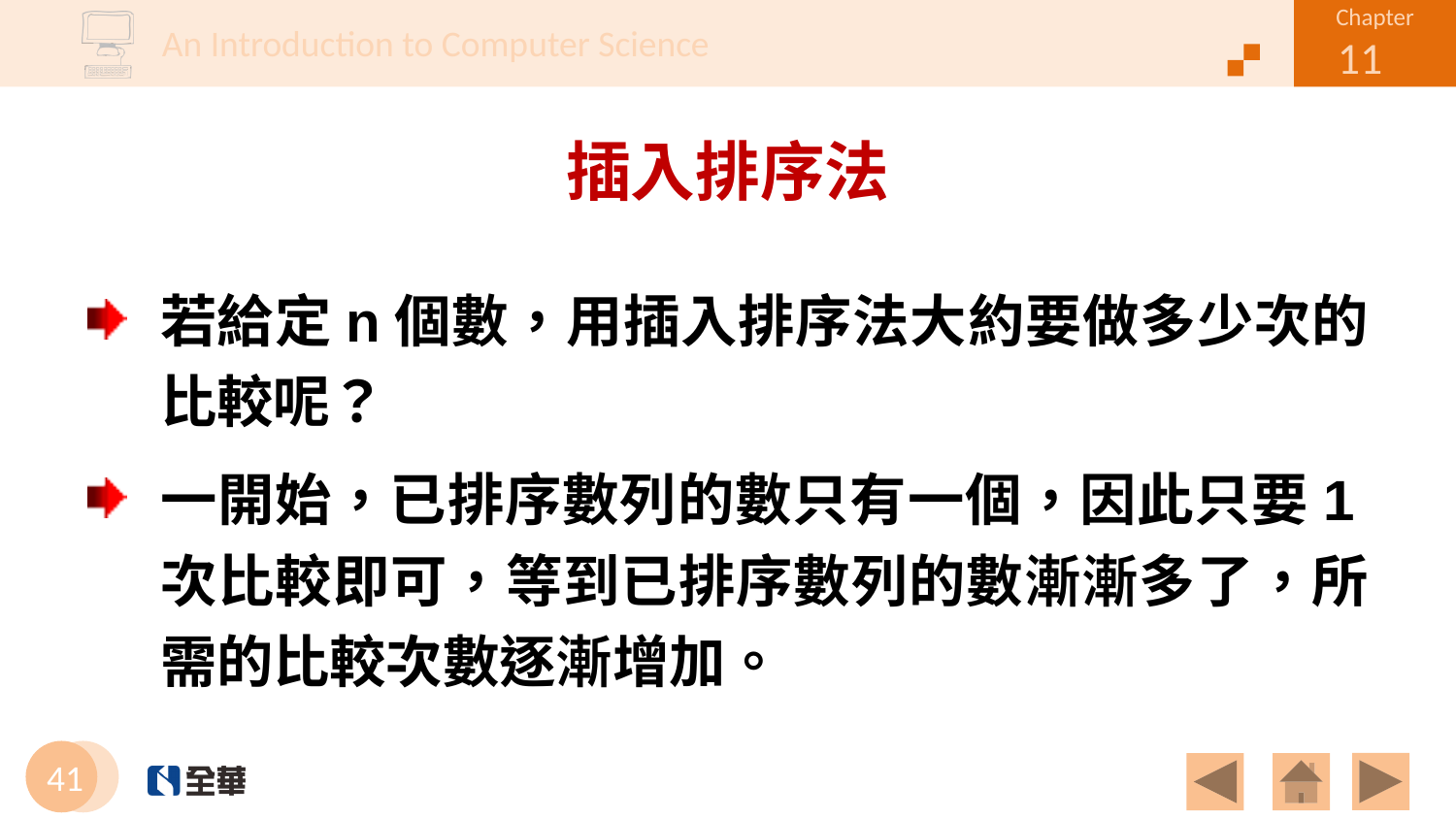

# 插入排序法
若給定n個數，用插入排序法大約要做多少次的比較呢？
一開始，已排序數列的數只有一個，因此只要1次比較即可，等到已排序數列的數漸漸多了，所需的比較次數逐漸增加。